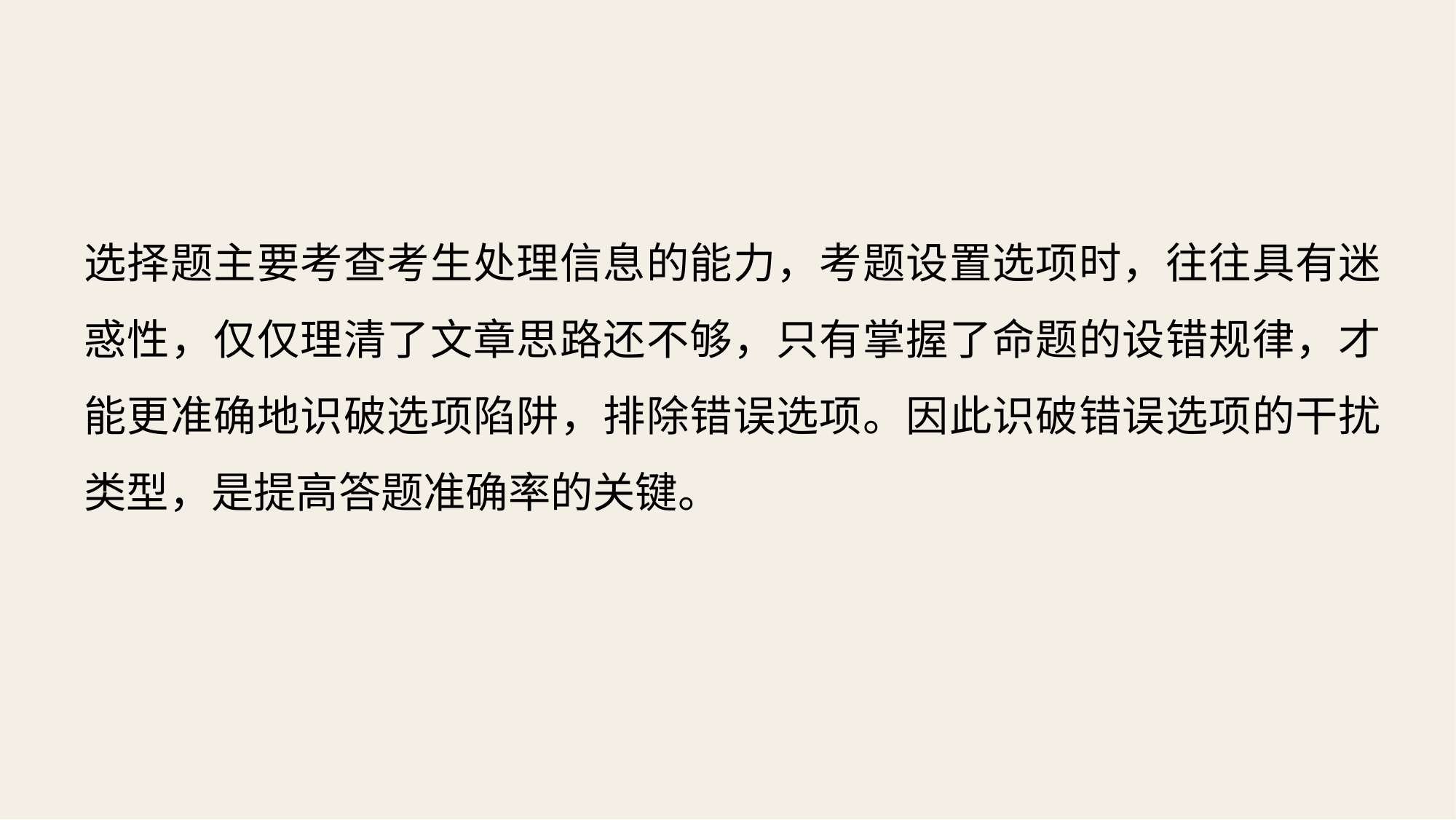

选择题主要考查考生处理信息的能力，考题设置选项时，往往具有迷惑性，仅仅理清了文章思路还不够，只有掌握了命题的设错规律，才能更准确地识破选项陷阱，排除错误选项。因此识破错误选项的干扰类型，是提高答题准确率的关键。